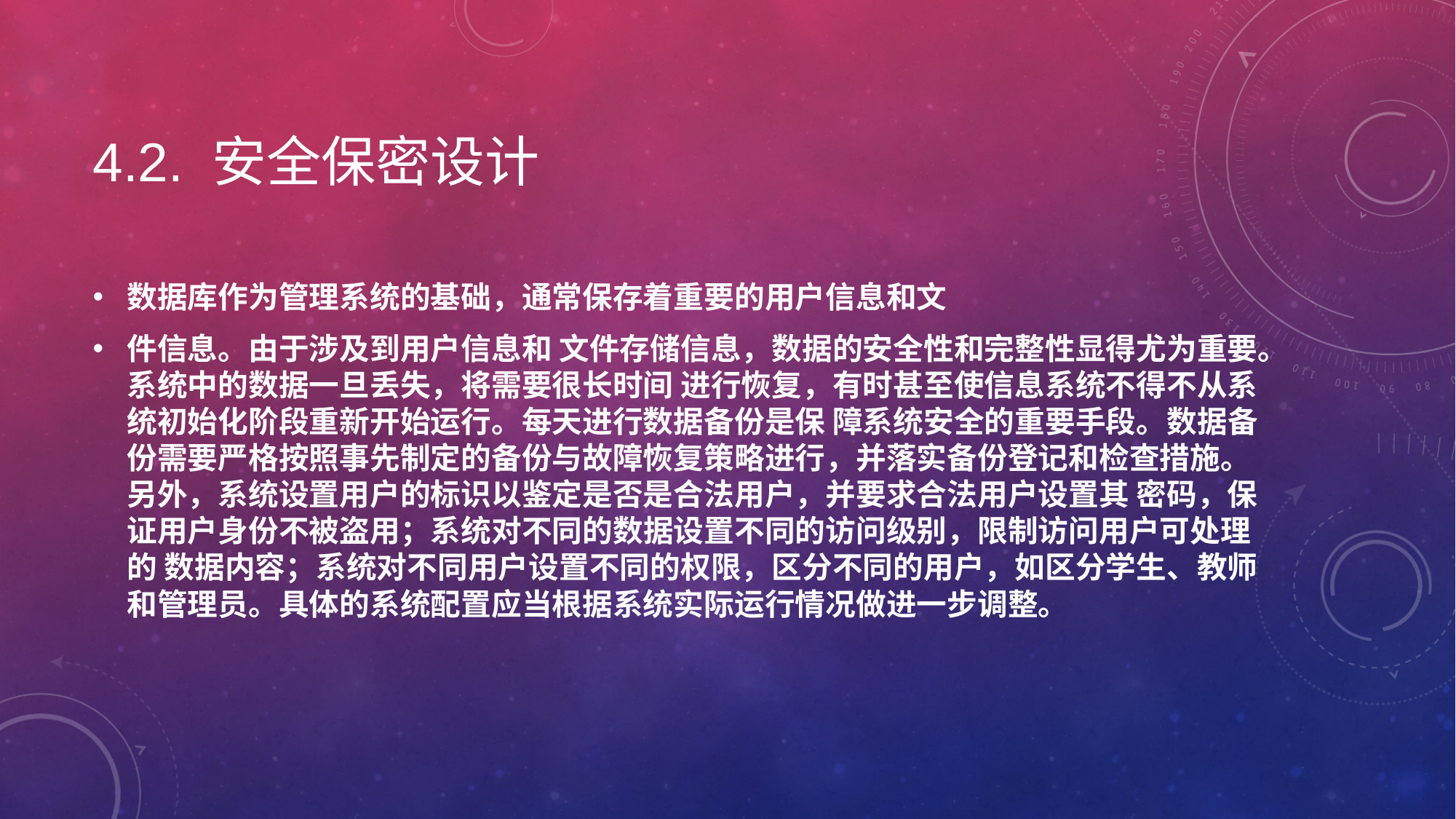

# 4.2. 安全保密设计
数据库作为管理系统的基础，通常保存着重要的用户信息和文
件信息。由于涉及到用户信息和 文件存储信息，数据的安全性和完整性显得尤为重要。系统中的数据一旦丢失，将需要很长时间 进行恢复，有时甚至使信息系统不得不从系统初始化阶段重新开始运行。每天进行数据备份是保 障系统安全的重要手段。数据备份需要严格按照事先制定的备份与故障恢复策略进行，并落实备份登记和检查措施。另外，系统设置用户的标识以鉴定是否是合法用户，并要求合法用户设置其 密码，保证用户身份不被盗用；系统对不同的数据设置不同的访问级别，限制访问用户可处理的 数据内容；系统对不同用户设置不同的权限，区分不同的用户，如区分学生、教师和管理员。具体的系统配置应当根据系统实际运行情况做进一步调整。